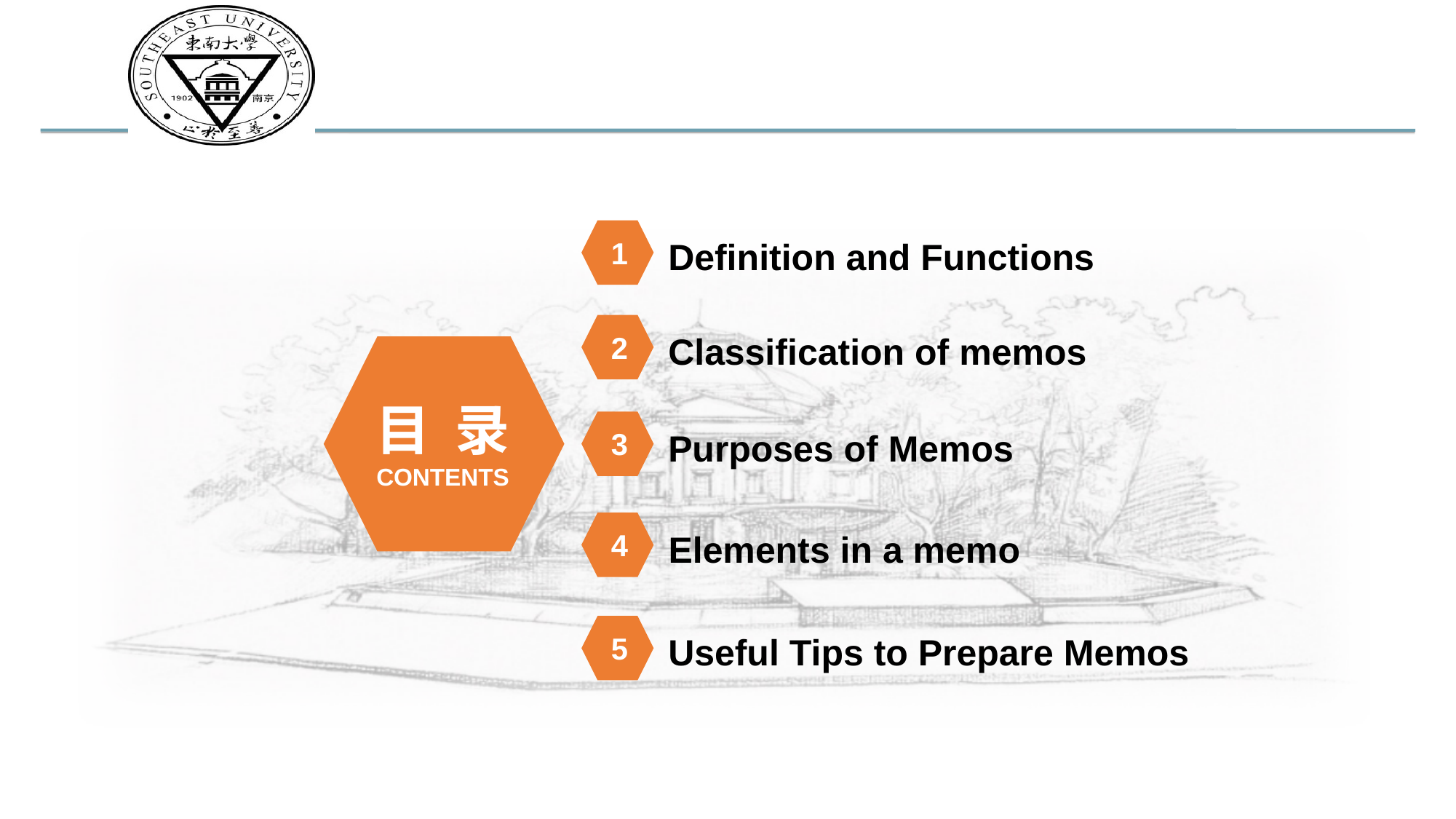

1
Definition and Functions

2
Classification of memos

目  录
CONTENTS

3
Purposes of Memos

4
Elements in a memo

5
Useful Tips to Prepare Memos